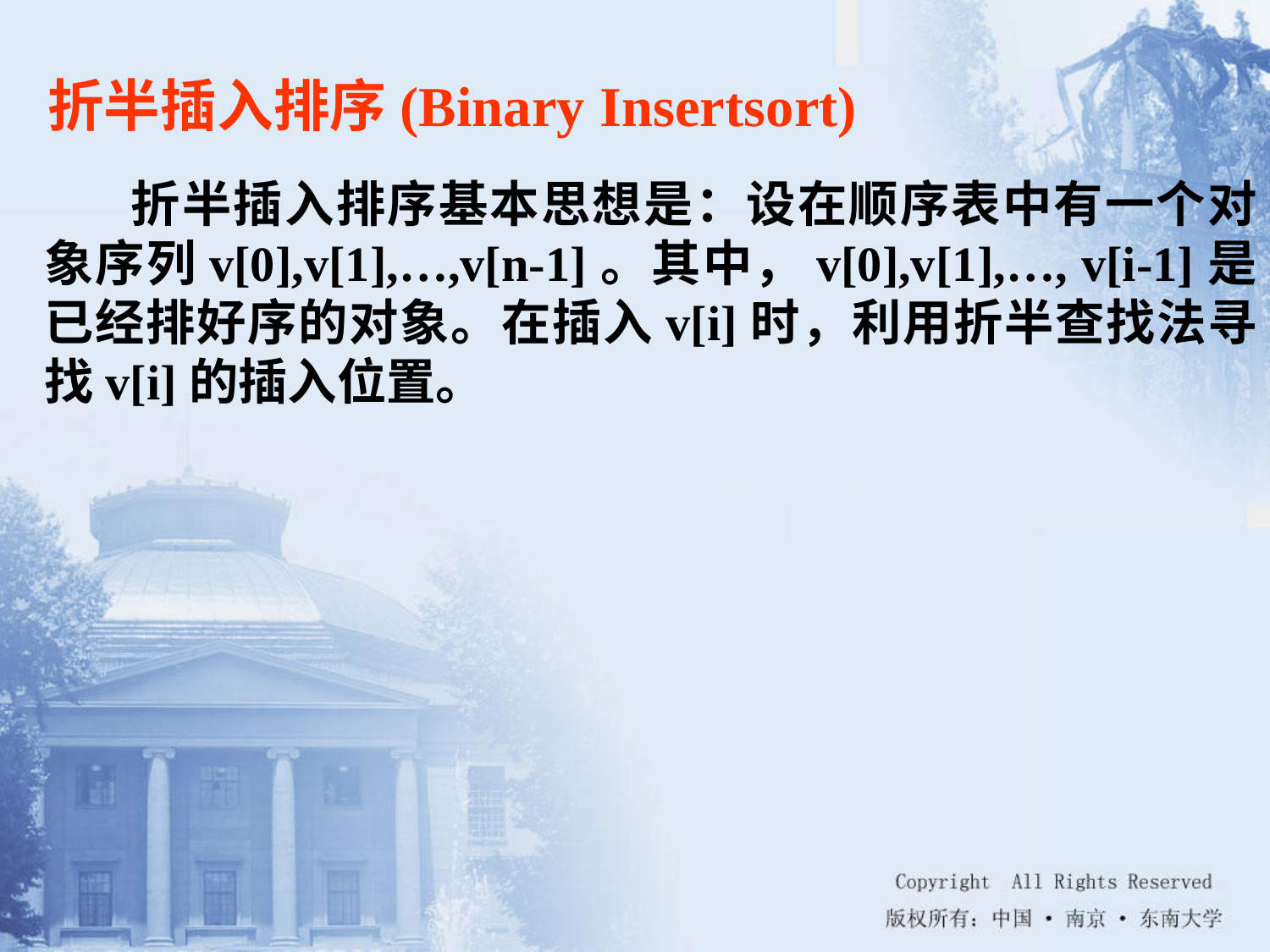

# 折半插入排序(Binary Insertsort)
折半插入排序基本思想是：设在顺序表中有一个对象序列v[0],v[1],…,v[n-1]。其中，v[0],v[1],…, v[i-1]是已经排好序的对象。在插入v[i]时，利用折半查找法寻找v[i]的插入位置。